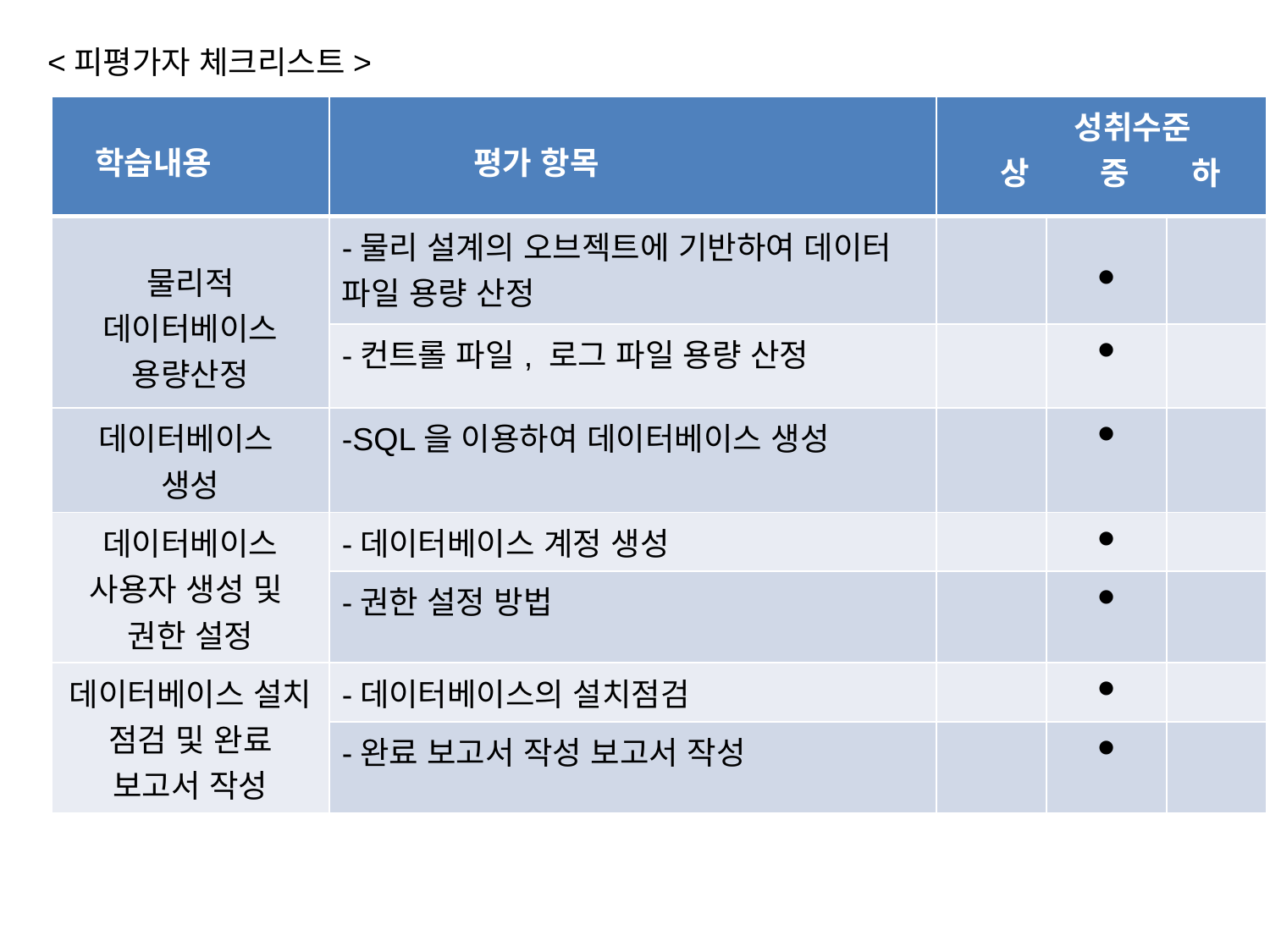

<피평가자 체크리스트>
| 학습내용 | 평가 항목 | 성취수준 상 중 하 |  |  |
| --- | --- | --- | --- | --- |
| 물리적 데이터베이스 용량산정 | -물리 설계의 오브젝트에 기반하여 데이터 파일 용량 산정 |  | ● |  |
|  | -컨트롤 파일, 로그 파일 용량 산정 |  | ● |  |
| 데이터베이스 생성 | -SQL을 이용하여 데이터베이스 생성 |  | ● |  |
| 데이터베이스 사용자 생성 및 권한 설정 | -데이터베이스 계정 생성 |  | ● |  |
|  | -권한 설정 방법 |  | ● |  |
| 데이터베이스 설치 점검 및 완료 보고서 작성 | -데이터베이스의 설치점검 |  | ● |  |
|  | -완료 보고서 작성 보고서 작성 |  | ● |  |